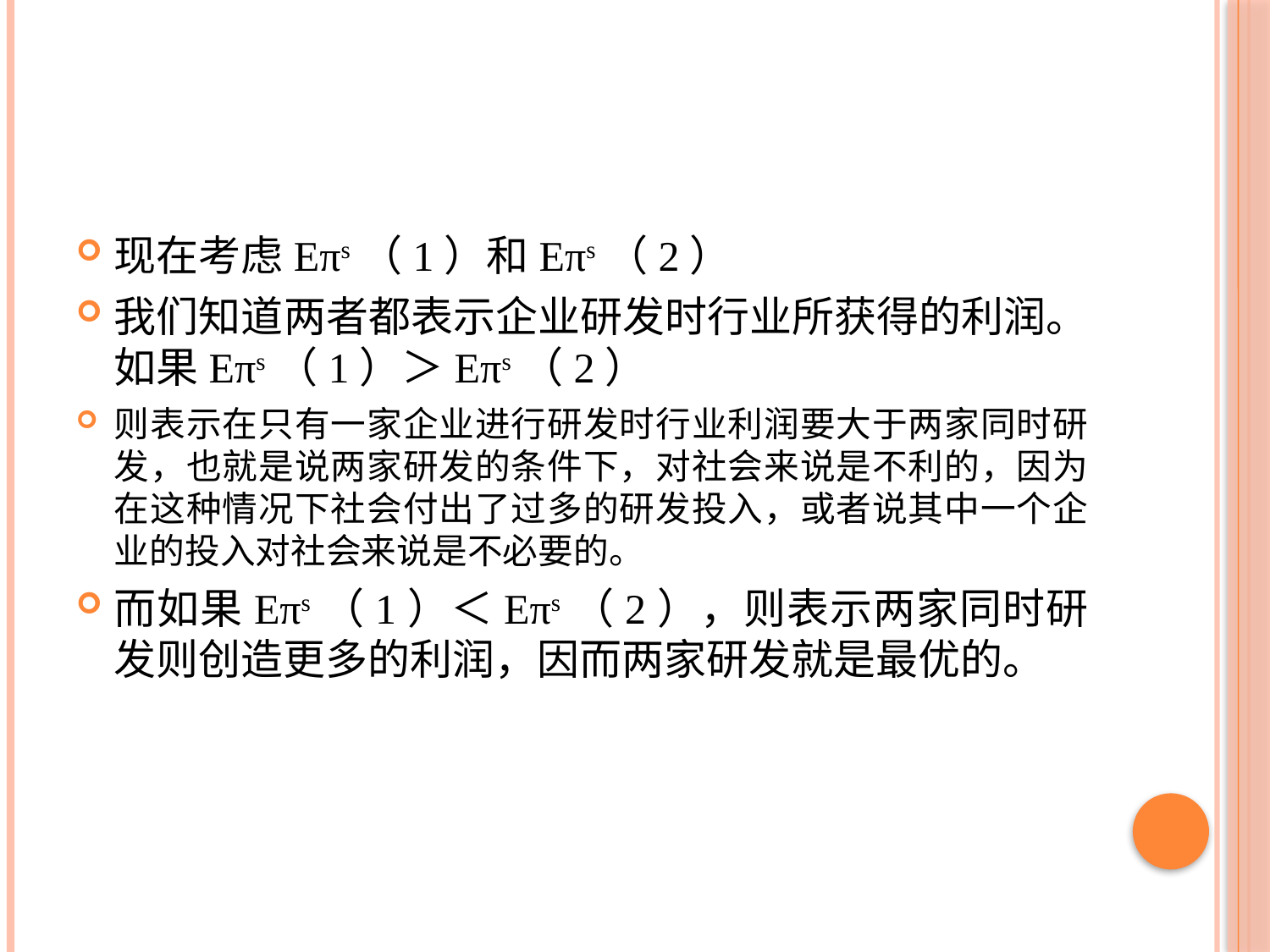

#
现在考虑Eπs（1）和Eπs（2）
我们知道两者都表示企业研发时行业所获得的利润。如果Eπs（1）＞Eπs（2）
则表示在只有一家企业进行研发时行业利润要大于两家同时研发，也就是说两家研发的条件下，对社会来说是不利的，因为在这种情况下社会付出了过多的研发投入，或者说其中一个企业的投入对社会来说是不必要的。
而如果Eπs（1）＜Eπs（2），则表示两家同时研发则创造更多的利润，因而两家研发就是最优的。